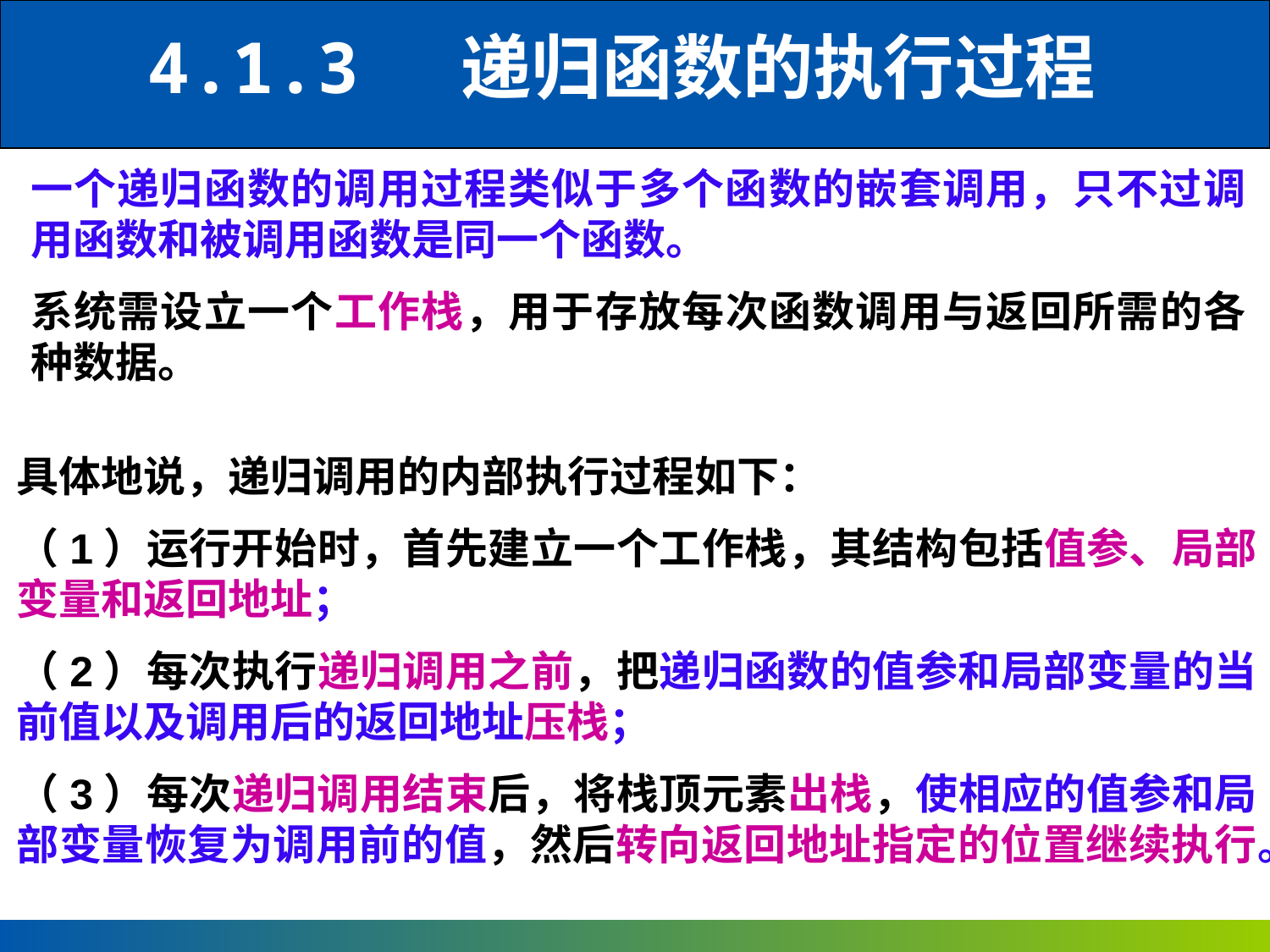

4.1.3  递归函数的执行过程
一个递归函数的调用过程类似于多个函数的嵌套调用，只不过调用函数和被调用函数是同一个函数。
系统需设立一个工作栈，用于存放每次函数调用与返回所需的各种数据。
具体地说，递归调用的内部执行过程如下：
（1）运行开始时，首先建立一个工作栈，其结构包括值参、局部变量和返回地址；
（2）每次执行递归调用之前，把递归函数的值参和局部变量的当前值以及调用后的返回地址压栈；
（3）每次递归调用结束后，将栈顶元素出栈，使相应的值参和局部变量恢复为调用前的值，然后转向返回地址指定的位置继续执行。